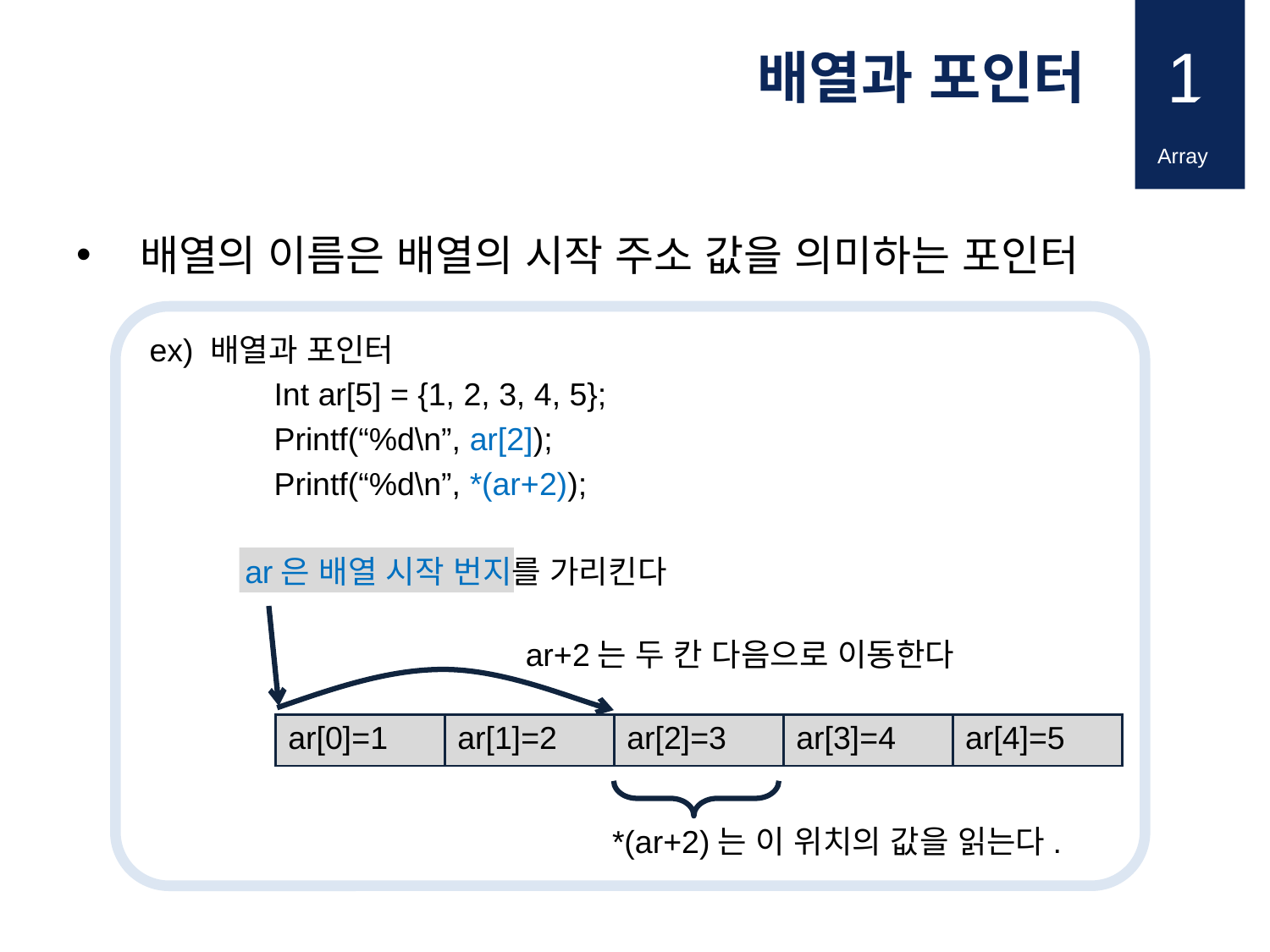

1

배열과 포인터
Array
배열의 이름은 배열의 시작 주소 값을 의미하는 포인터

  ex) 배열과 포인터
                Int ar[5] = {1, 2, 3, 4, 5};
                Printf(“%d\n”, ar[2]);
                Printf(“%d\n”, *(ar+2));

ar은 배열 시작 번지를 가리킨다

ar+2는 두 칸 다음으로 이동한다

| ar[0]=1 | ar[1]=2 | ar[2]=3 | ar[3]=4 | ar[4]=5 |
| --- | --- | --- | --- | --- |

*(ar+2)는 이 위치의 값을 읽는다.